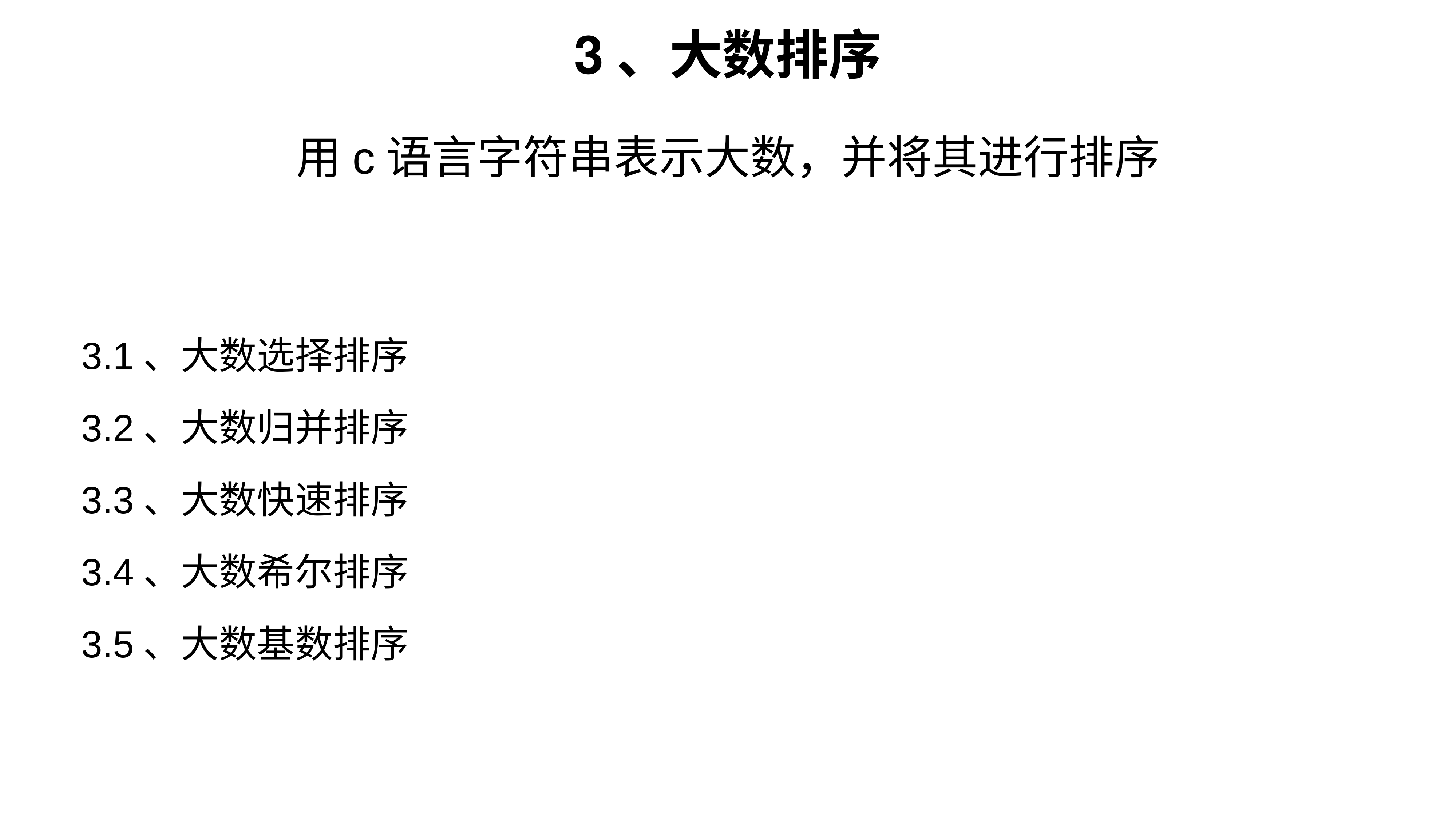

# 3、大数排序
用c语言字符串表示大数，并将其进行排序
3.1、大数选择排序
3.2、大数归并排序
3.3、大数快速排序
3.4、大数希尔排序
3.5、大数基数排序